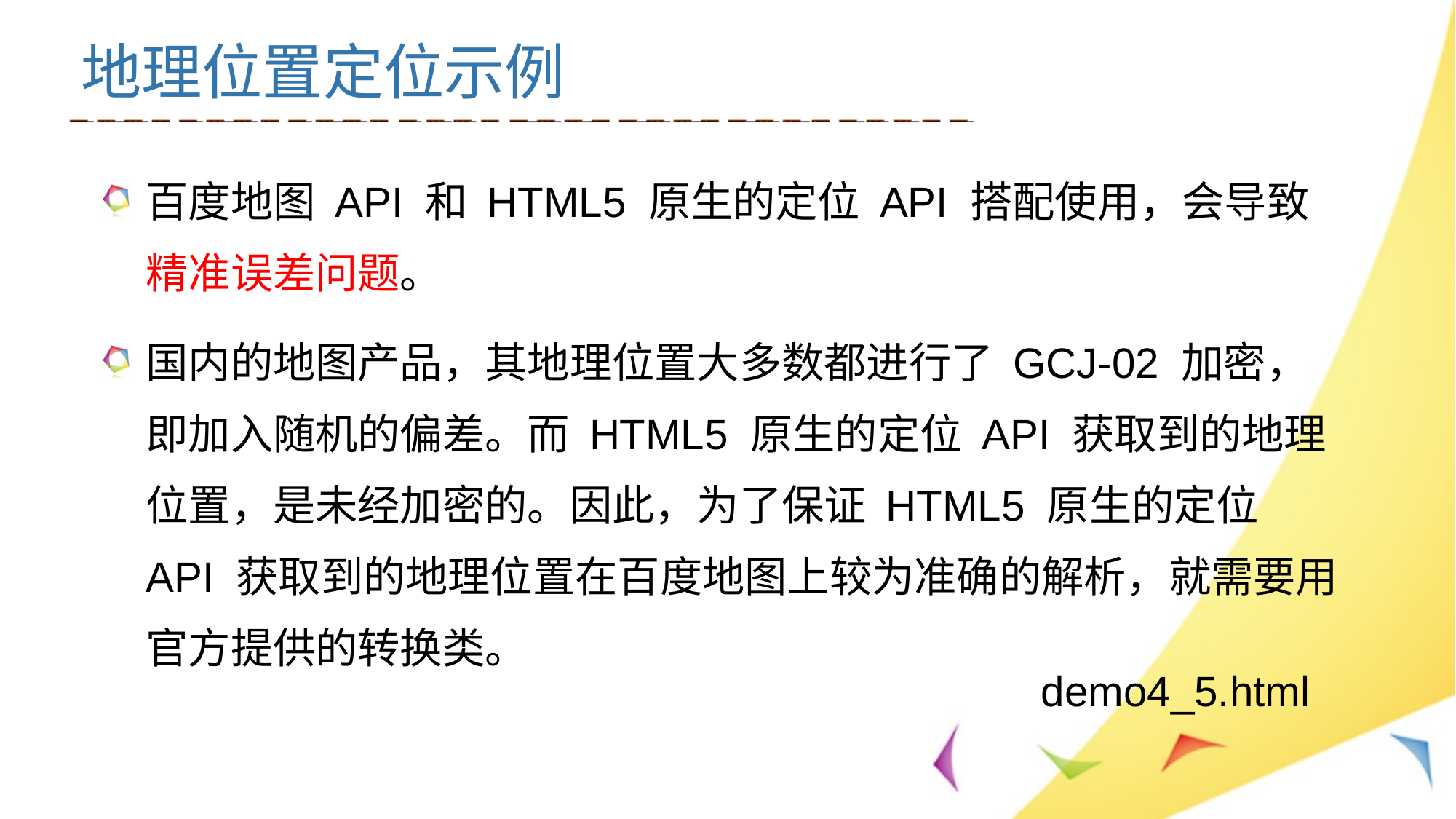

地理位置定位示例

百度地图 API 和 HTML5 原生的定位 API 搭配使用，会导致精准误差问题。
国内的地图产品，其地理位置大多数都进行了 GCJ-02 加密，即加入随机的偏差。而 HTML5 原生的定位 API 获取到的地理位置，是未经加密的。因此，为了保证 HTML5 原生的定位 API 获取到的地理位置在百度地图上较为准确的解析，就需要用官方提供的转换类。

demo4_5.html